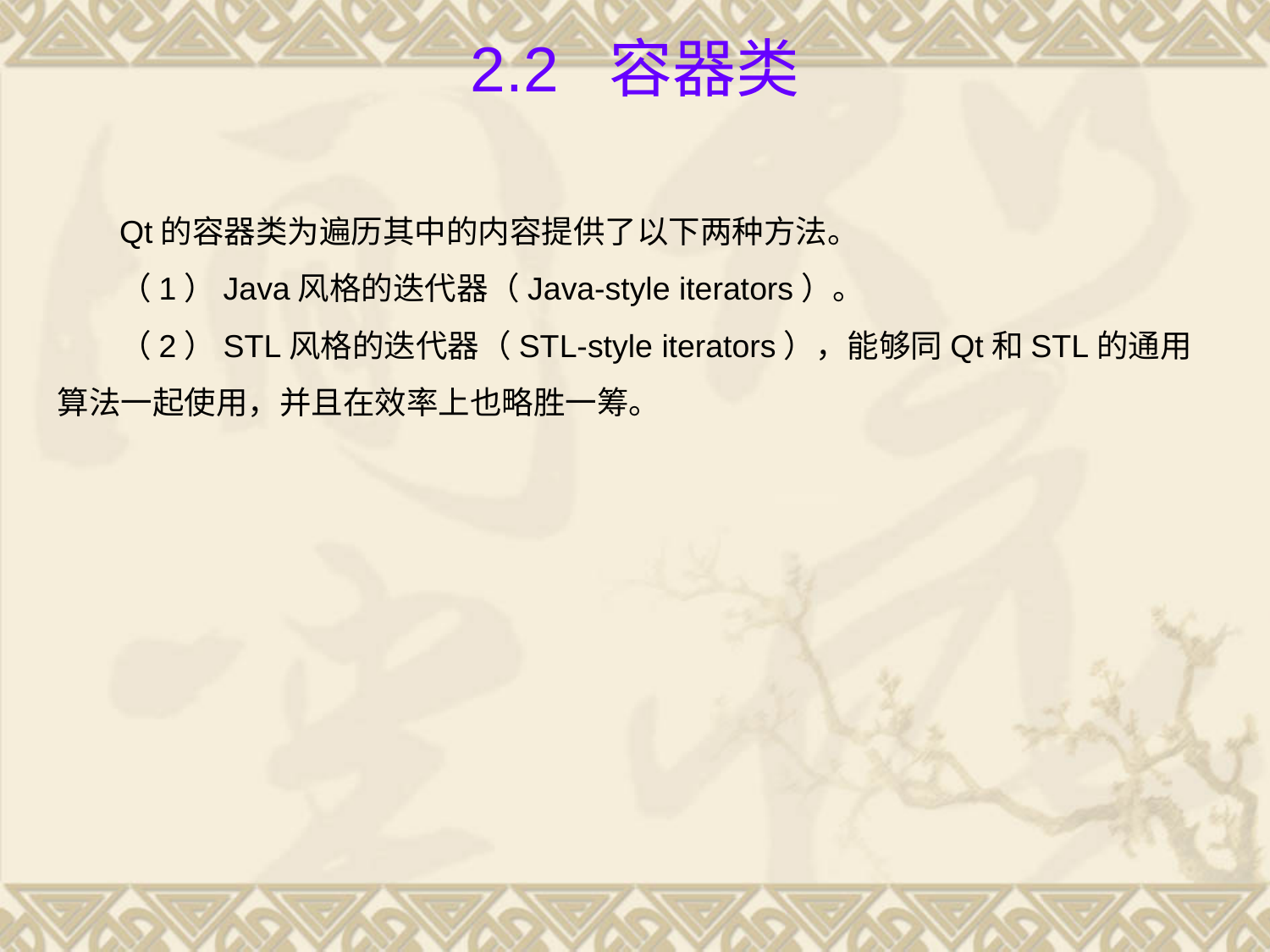

# 2.2  容器类
Qt的容器类为遍历其中的内容提供了以下两种方法。
（1）Java风格的迭代器（Java-style iterators）。
（2）STL风格的迭代器（STL-style iterators），能够同Qt和STL的通用算法一起使用，并且在效率上也略胜一筹。